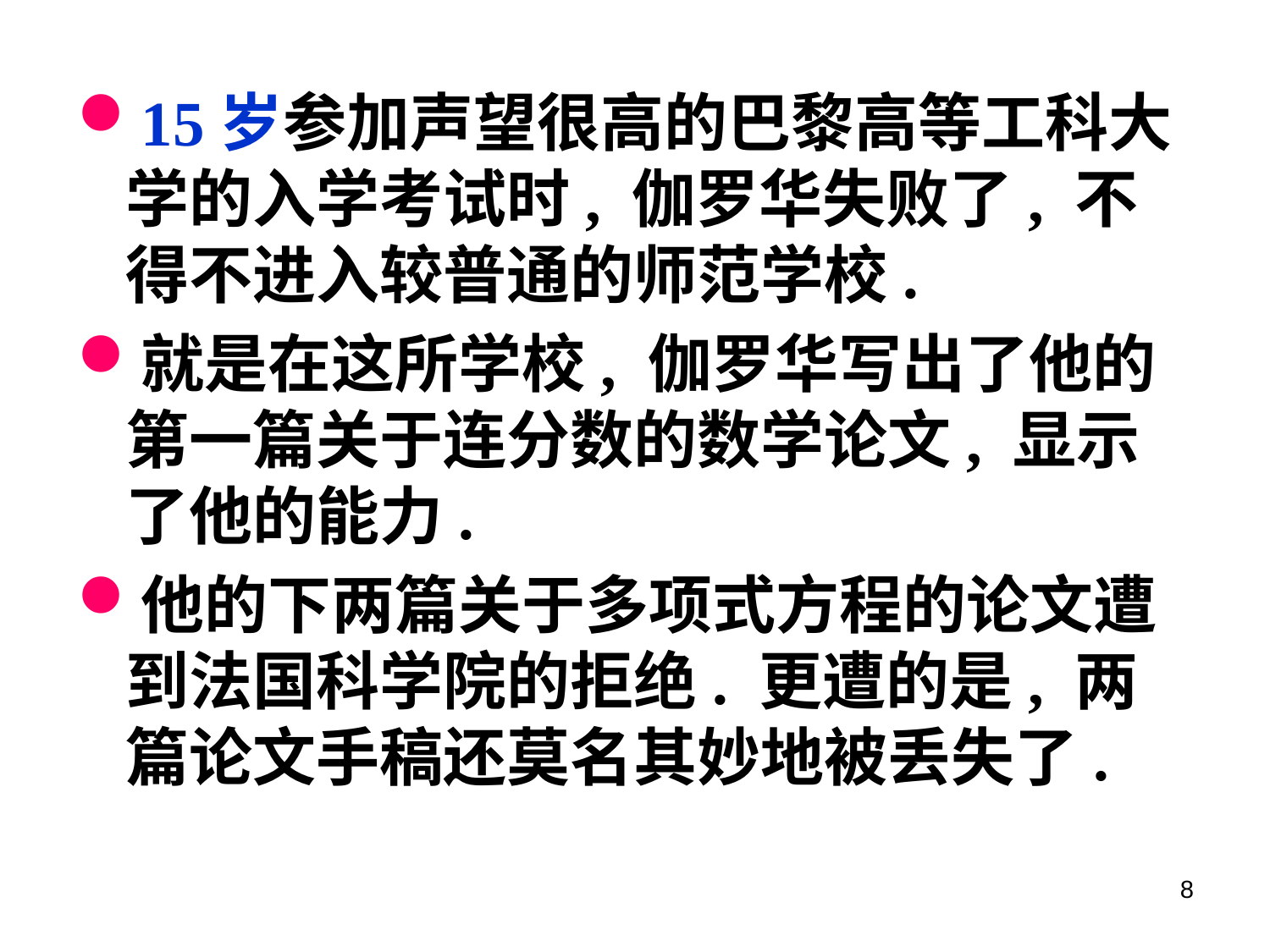

15岁参加声望很高的巴黎高等工科大学的入学考试时, 伽罗华失败了, 不得不进入较普通的师范学校.
就是在这所学校, 伽罗华写出了他的第一篇关于连分数的数学论文, 显示了他的能力.
他的下两篇关于多项式方程的论文遭到法国科学院的拒绝. 更遭的是, 两篇论文手稿还莫名其妙地被丢失了.

8